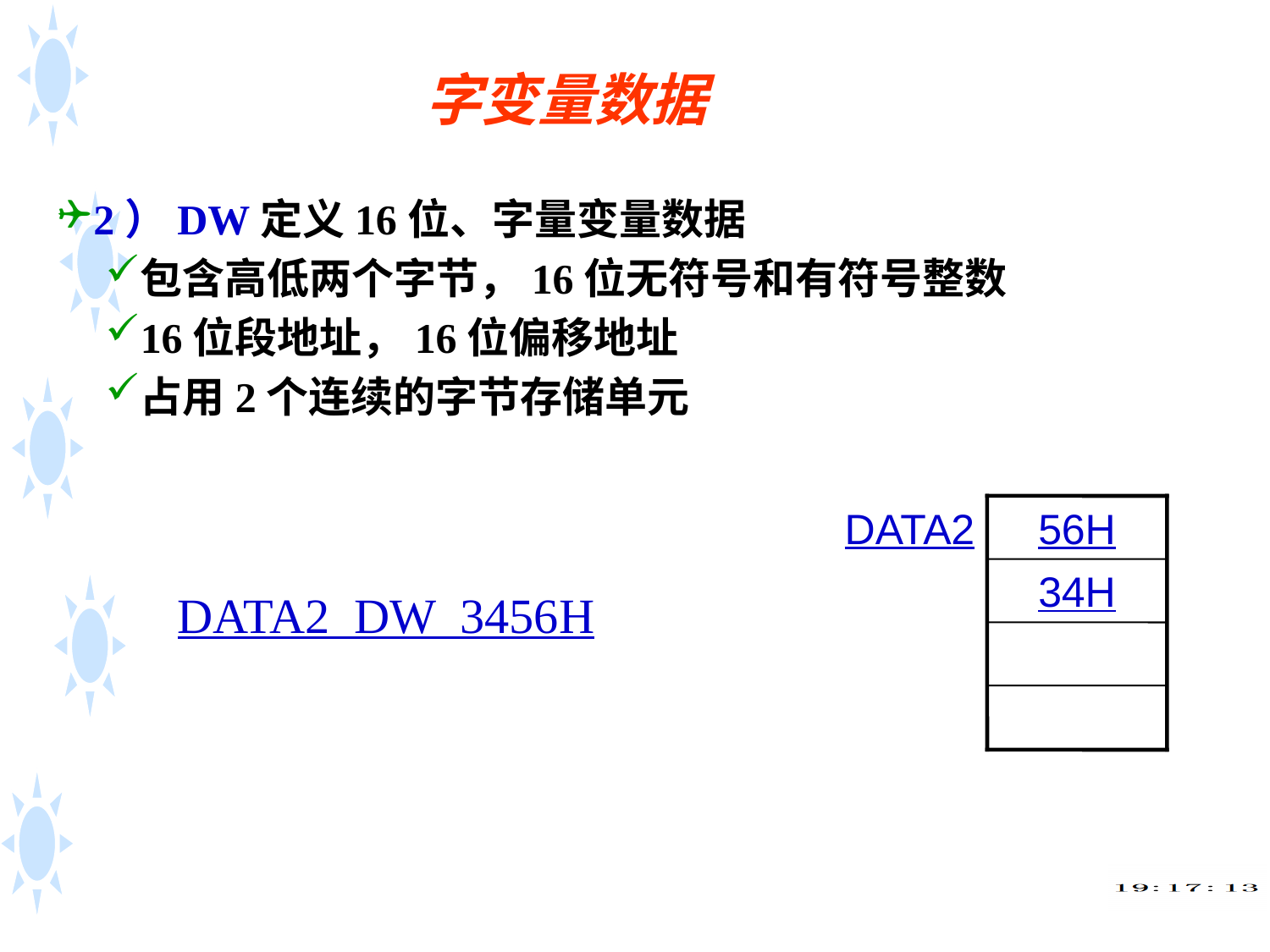

# 字变量数据
2）DW定义16位、字量变量数据
包含高低两个字节，16位无符号和有符号整数
16位段地址，16位偏移地址
占用2个连续的字节存储单元
DATA2

56H

34H

DATA2  DW  3456H
63